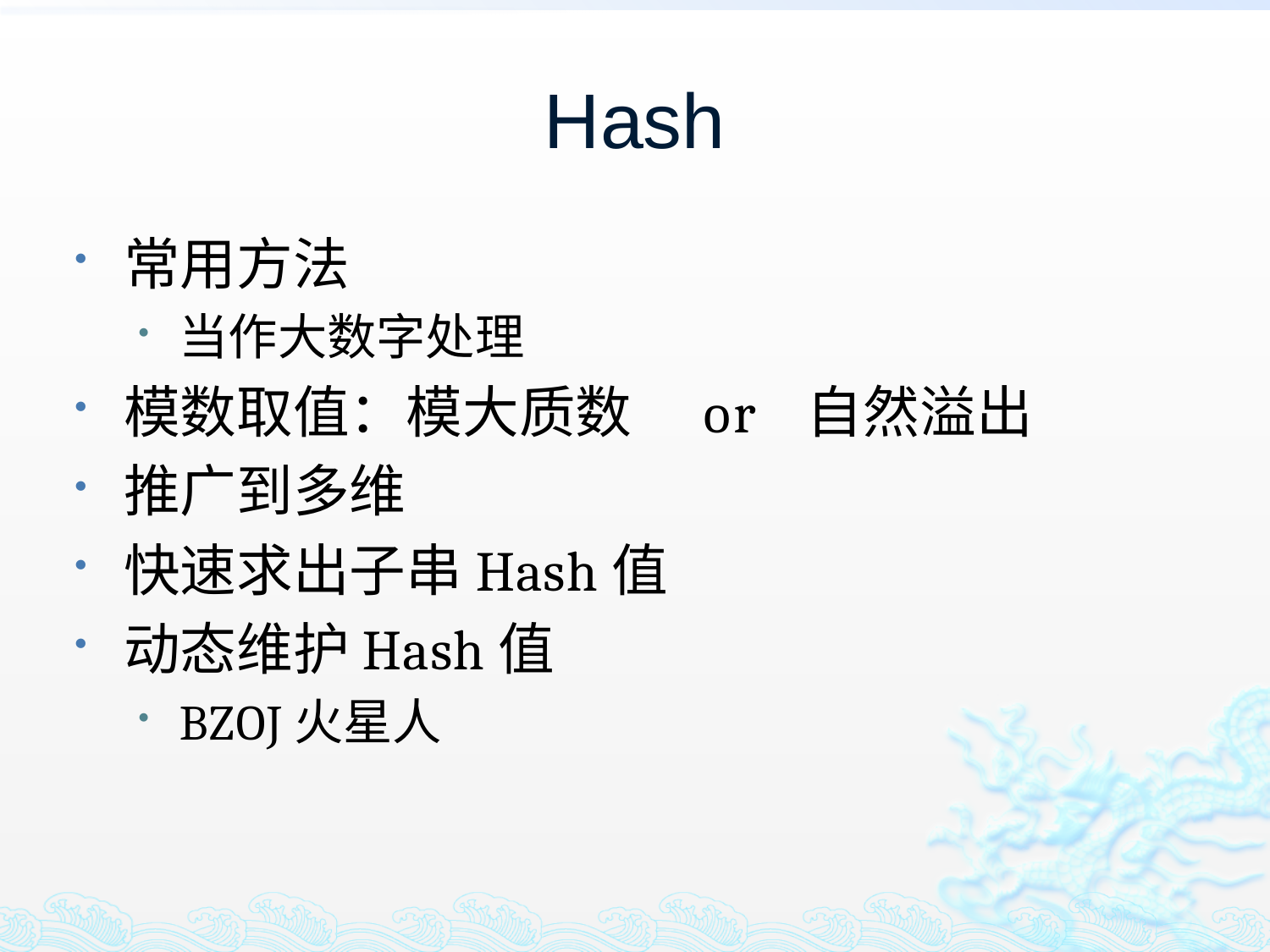

# Hash
常用方法
当作大数字处理
模数取值：模大质数　or   自然溢出
推广到多维
快速求出子串Hash值
动态维护Hash值
BZOJ火星人